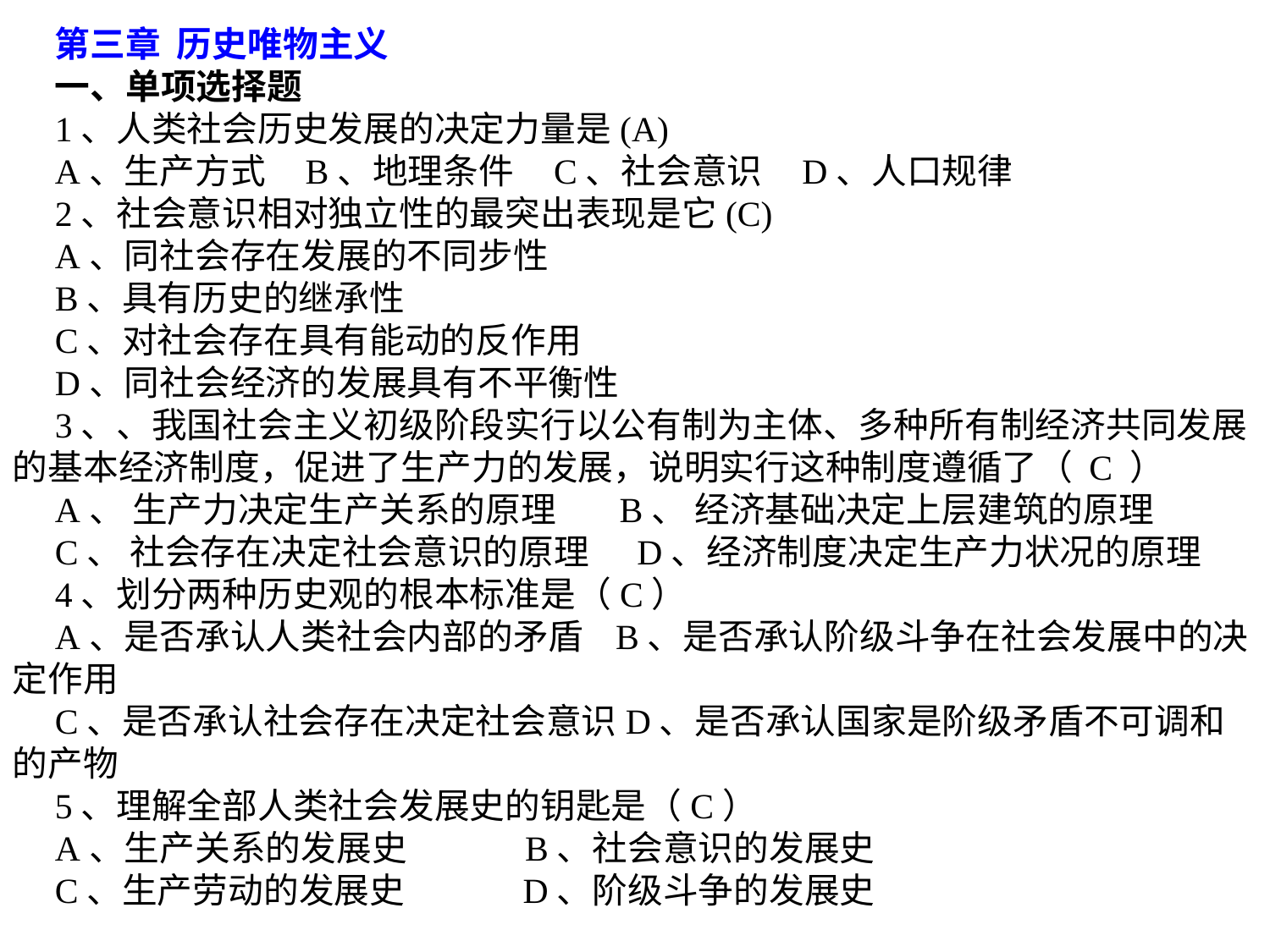

第三章  历史唯物主义
一、单项选择题
1、人类社会历史发展的决定力量是(A)
A、生产方式    B、地理条件    C、社会意识    D、人口规律
2、社会意识相对独立性的最突出表现是它(C)
A、同社会存在发展的不同步性
B、具有历史的继承性
C、对社会存在具有能动的反作用
D、同社会经济的发展具有不平衡性
3、、我国社会主义初级阶段实行以公有制为主体、多种所有制经济共同发展的基本经济制度，促进了生产力的发展，说明实行这种制度遵循了（ C ）
A、 生产力决定生产关系的原理       B、 经济基础决定上层建筑的原理
C、 社会存在决定社会意识的原理     D、经济制度决定生产力状况的原理
4、划分两种历史观的根本标准是（C）
A、是否承认人类社会内部的矛盾   B、是否承认阶级斗争在社会发展中的决定作用
C、是否承认社会存在决定社会意识D、是否承认国家是阶级矛盾不可调和的产物
5、理解全部人类社会发展史的钥匙是（C）
A、生产关系的发展史              B、社会意识的发展史
C、生产劳动的发展史              D、阶级斗争的发展史